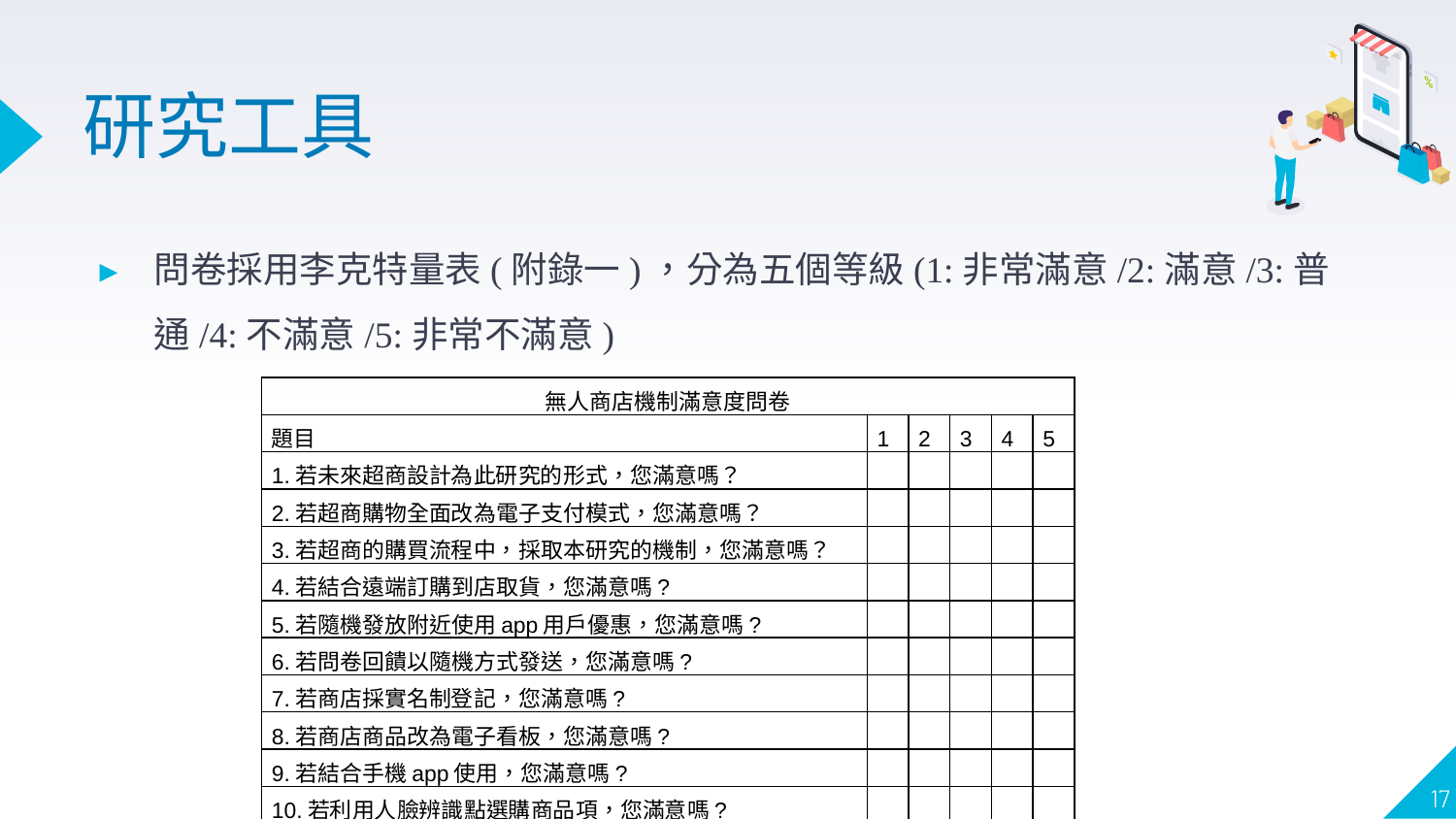

# 研究工具
問卷採用李克特量表(附錄一)，分為五個等級(1:非常滿意/2:滿意/3:普通/4:不滿意/5:非常不滿意)

| 無人商店機制滿意度問卷 |  |  |  |  |  |
| --- | --- | --- | --- | --- | --- |
| 題目 | 1 | 2 | 3 | 4 | 5 |
| 1.若未來超商設計為此研究的形式，您滿意嗎？ |  |  |  |  |  |
| 2.若超商購物全面改為電子支付模式，您滿意嗎？ |  |  |  |  |  |
| 3.若超商的購買流程中，採取本研究的機制，您滿意嗎？ |  |  |  |  |  |
| 4.若結合遠端訂購到店取貨，您滿意嗎? |  |  |  |  |  |
| 5.若隨機發放附近使用app用戶優惠，您滿意嗎? |  |  |  |  |  |
| 6.若問卷回饋以隨機方式發送，您滿意嗎? |  |  |  |  |  |
| 7.若商店採實名制登記，您滿意嗎? |  |  |  |  |  |
| 8.若商店商品改為電子看板，您滿意嗎? |  |  |  |  |  |
| 9.若結合手機app使用，您滿意嗎? |  |  |  |  |  |
| 10.若利用人臉辨識點選購商品項，您滿意嗎? |  |  |  |  |  |
17